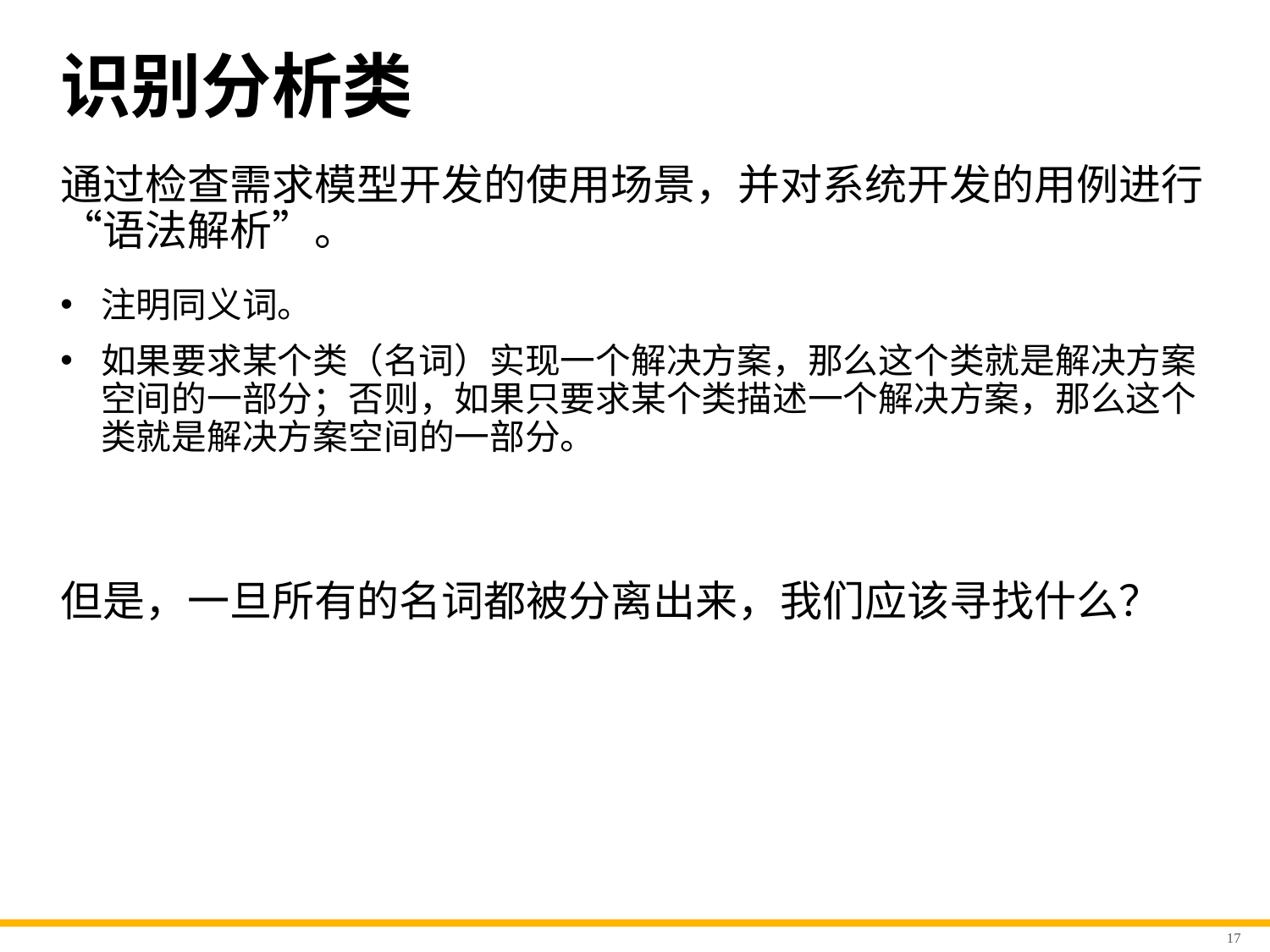

# 识别分析类
通过检查需求模型开发的使用场景，并对系统开发的用例进行“语法解析”。
注明同义词。
如果要求某个类（名词）实现一个解决方案，那么这个类就是解决方案空间的一部分；否则，如果只要求某个类描述一个解决方案，那么这个类就是解决方案空间的一部分。
但是，一旦所有的名词都被分离出来，我们应该寻找什么？
17